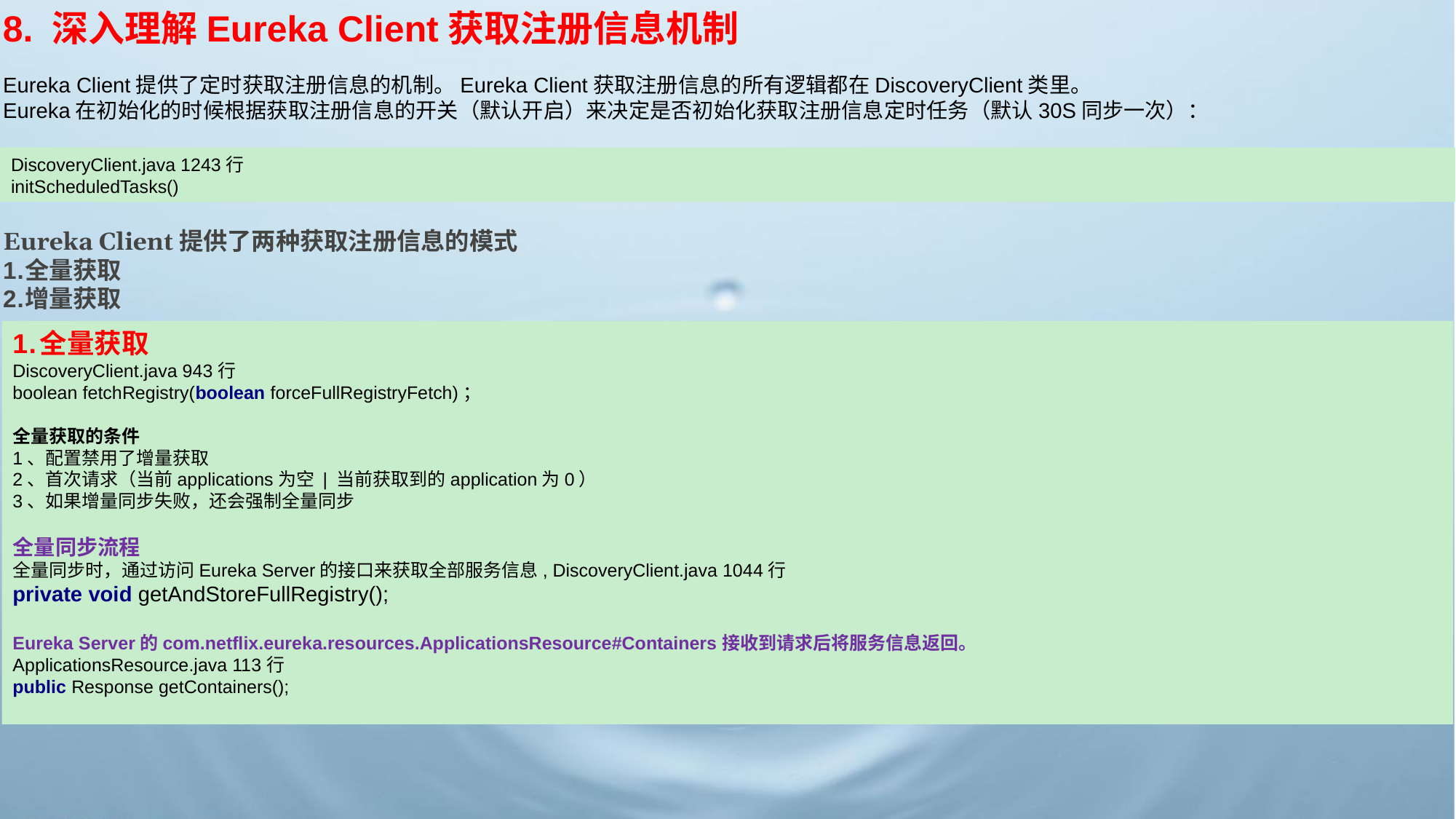

8. 深入理解Eureka Client获取注册信息机制
Eureka Client提供了定时获取注册信息的机制。Eureka Client获取注册信息的所有逻辑都在DiscoveryClient类里。
Eureka在初始化的时候根据获取注册信息的开关（默认开启）来决定是否初始化获取注册信息定时任务（默认30S同步一次）：
DiscoveryClient.java 1243行
initScheduledTasks()
Eureka Client提供了两种获取注册信息的模式
全量获取
增量获取
全量获取
DiscoveryClient.java 943行
boolean fetchRegistry(boolean forceFullRegistryFetch)；

全量获取的条件
1、配置禁用了增量获取
2、首次请求（当前applications为空 | 当前获取到的application为0）
3、如果增量同步失败，还会强制全量同步

全量同步流程
全量同步时，通过访问Eureka Server的接口来获取全部服务信息, DiscoveryClient.java 1044行
private void getAndStoreFullRegistry();

Eureka Server的com.netflix.eureka.resources.ApplicationsResource#Containers接收到请求后将服务信息返回。
ApplicationsResource.java 113行
public Response getContainers();